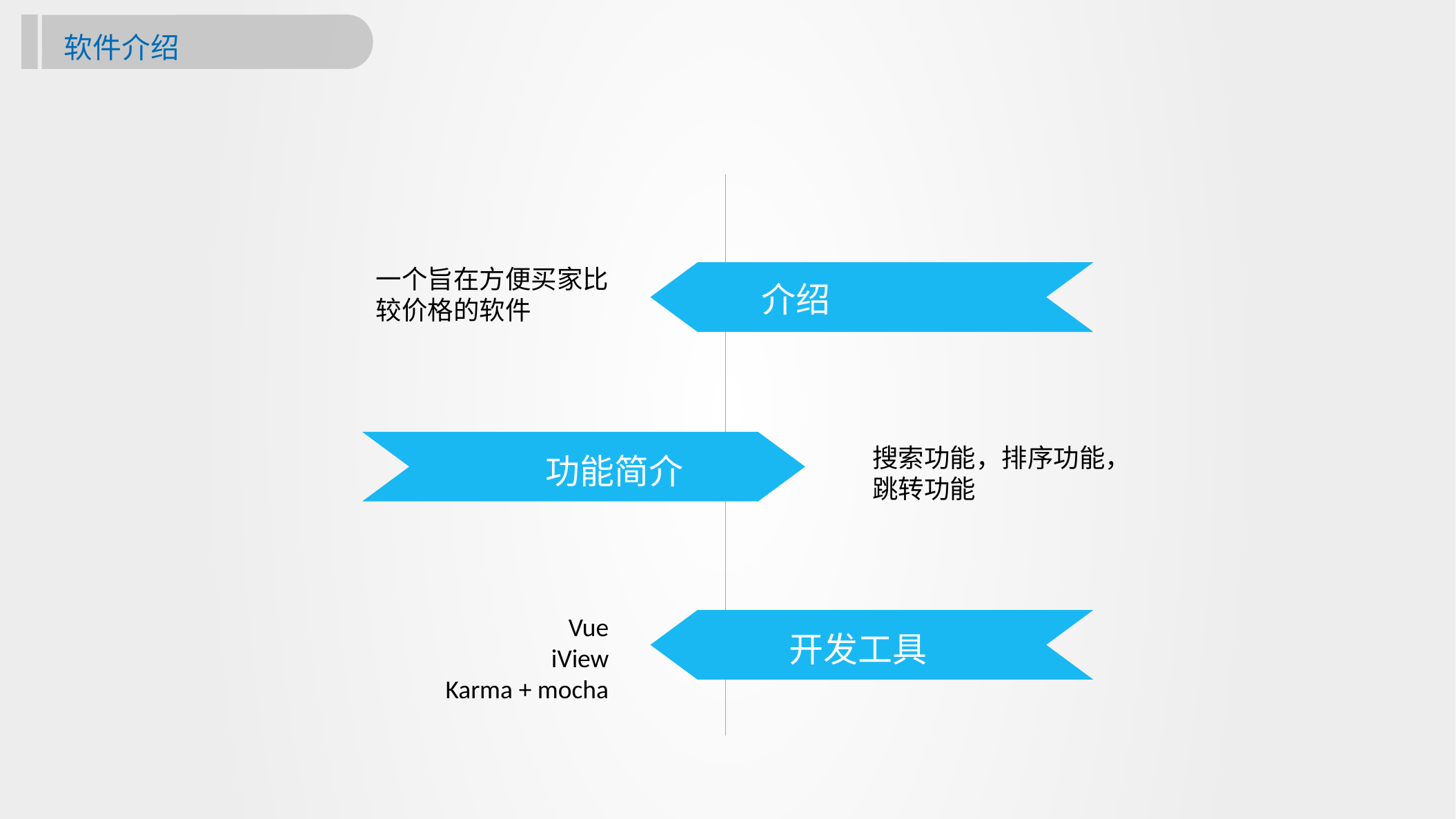

软件介绍
一个旨在方便买家比较价格的软件

介绍

功能简介
搜索功能，排序功能，跳转功能
Vue
iView
Karma + mocha

开发工具